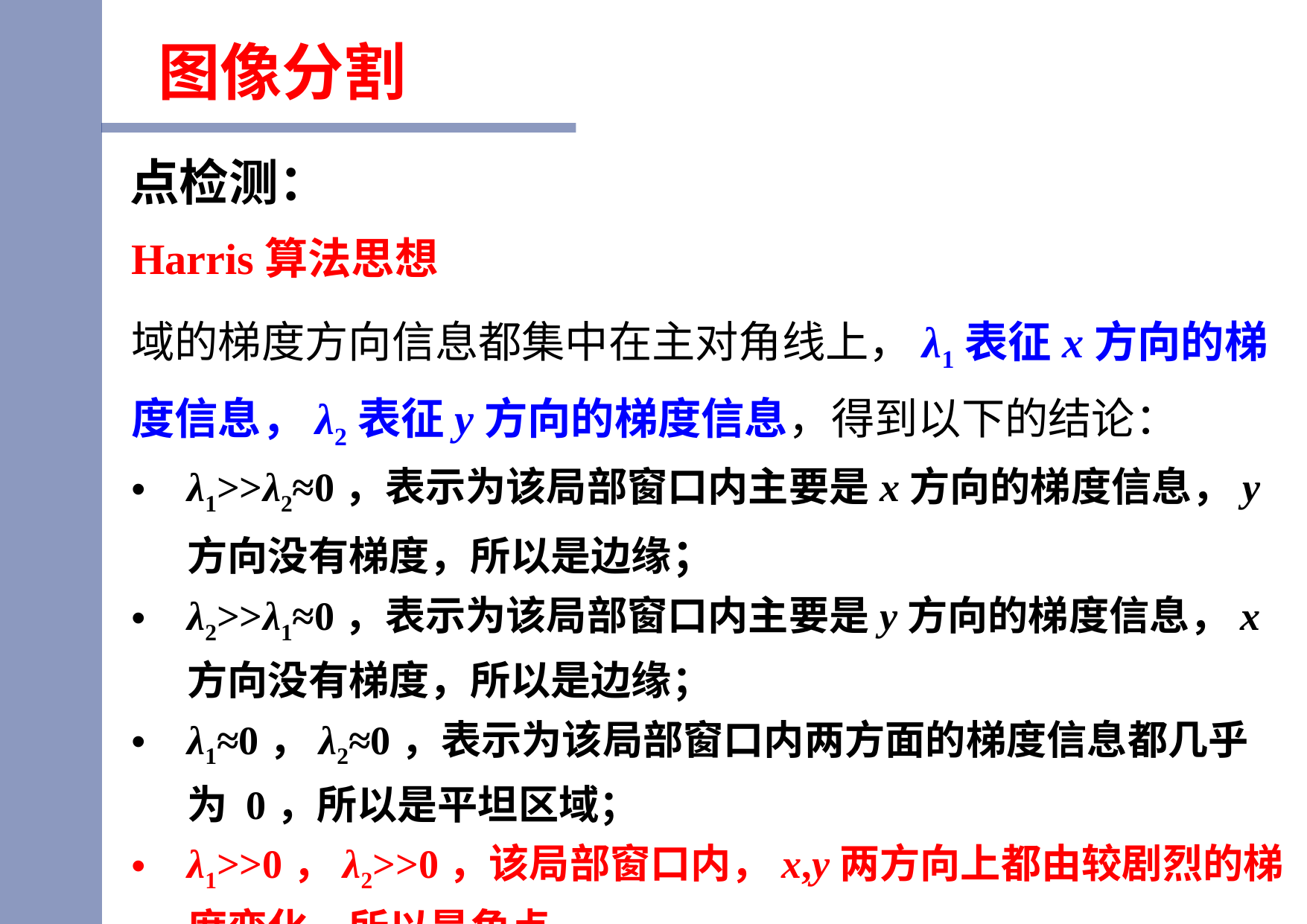

图像分割
点检测：
Harris算法思想
域的梯度方向信息都集中在主对角线上，λ1表征x方向的梯度信息，λ2表征y方向的梯度信息，得到以下的结论：
λ1>>λ2≈0，表示为该局部窗口内主要是x方向的梯度信息，y方向没有梯度，所以是边缘；
λ2>>λ1≈0，表示为该局部窗口内主要是y方向的梯度信息，x方向没有梯度，所以是边缘；
λ1≈0，λ2≈0，表示为该局部窗口内两方面的梯度信息都几乎为 0，所以是平坦区域；
λ1>>0，λ2>>0，该局部窗口内，x,y两方向上都由较剧烈的梯度变化，所以是角点